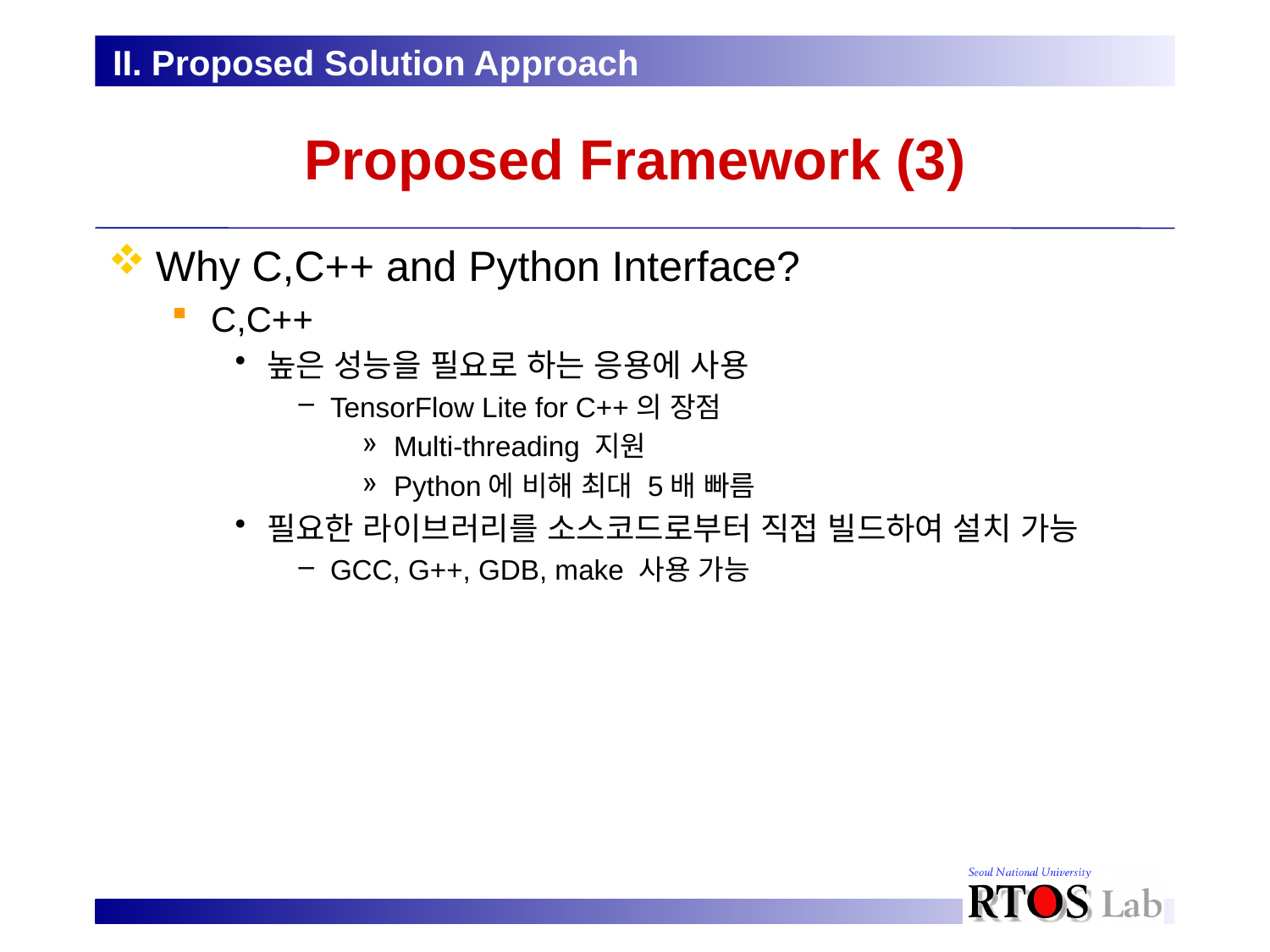

II. Proposed Solution Approach
# Proposed Framework (3)
Why C,C++ and Python Interface?
C,C++
높은 성능을 필요로 하는 응용에 사용
TensorFlow Lite for C++의 장점
Multi-threading 지원
Python에 비해 최대 5배 빠름
필요한 라이브러리를 소스코드로부터 직접 빌드하여 설치 가능
GCC, G++, GDB, make 사용 가능